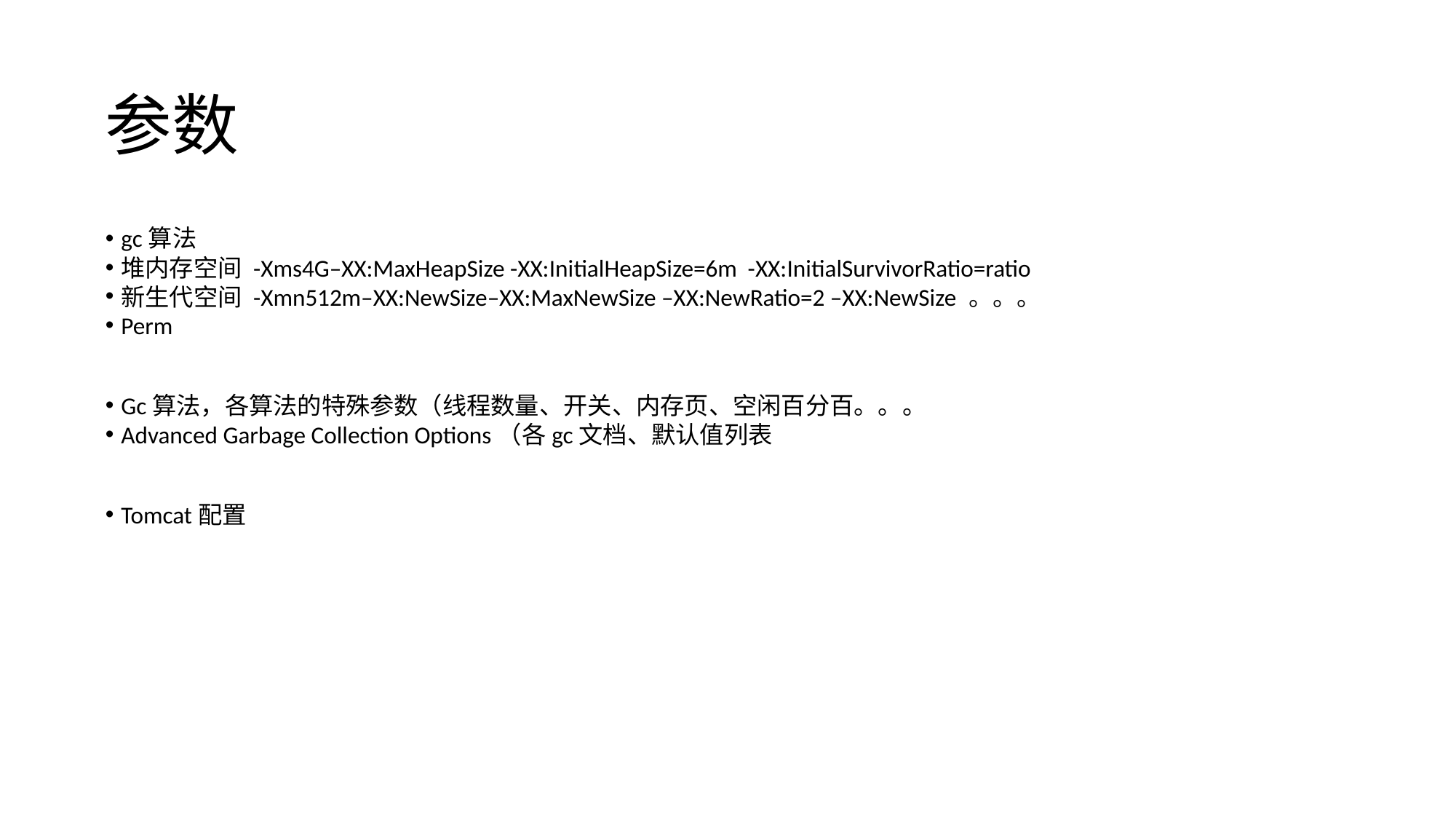

参数
gc算法
堆内存空间 -Xms4G–XX:MaxHeapSize -XX:InitialHeapSize=6m  -XX:InitialSurvivorRatio=ratio
新生代空间 -Xmn512m–XX:NewSize–XX:MaxNewSize –XX:NewRatio=2 –XX:NewSize 。。。
Perm

Gc算法，各算法的特殊参数（线程数量、开关、内存页、空闲百分百。。。
Advanced Garbage Collection Options（各gc文档、默认值列表

Tomcat配置